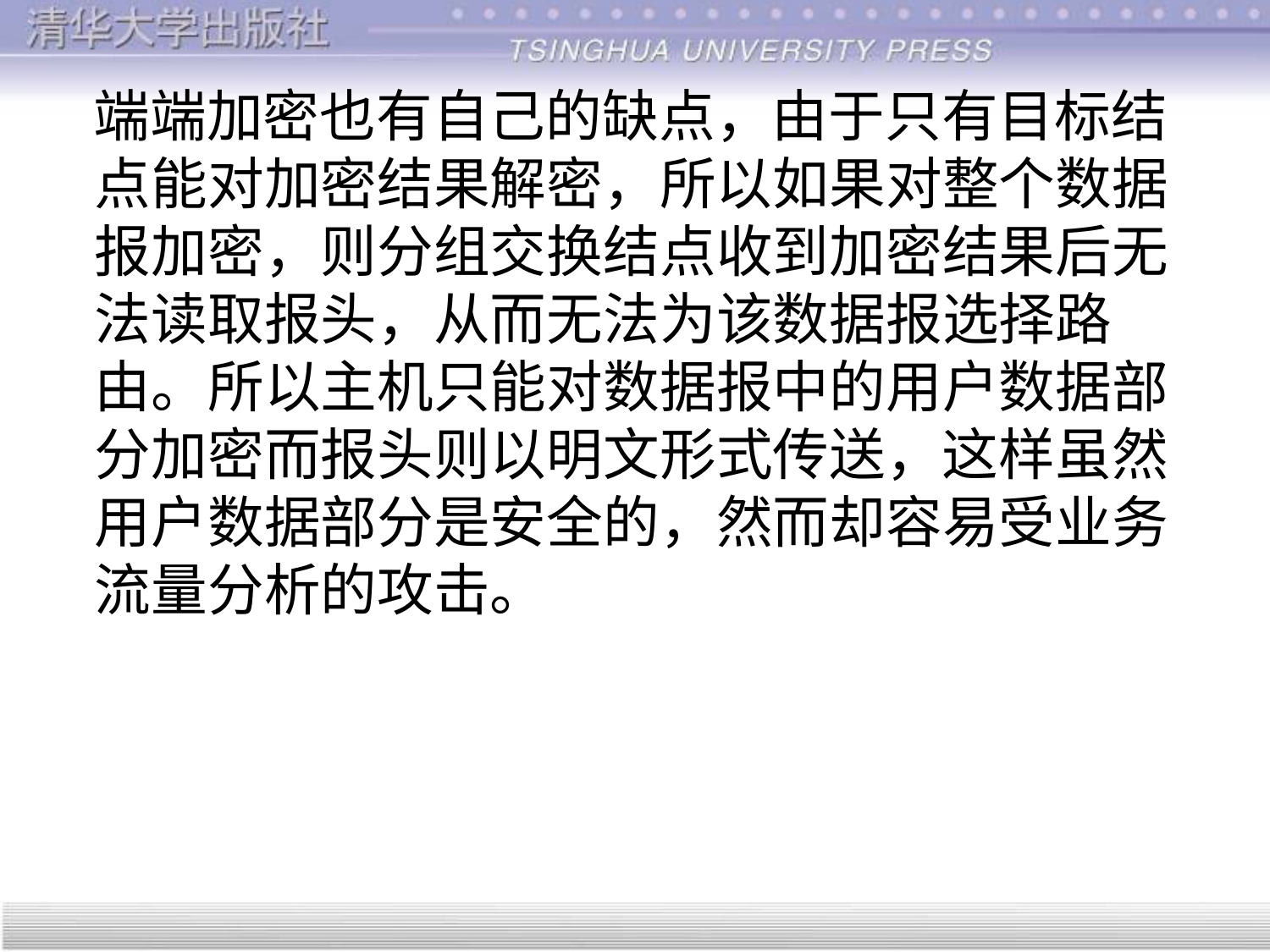

端端加密也有自己的缺点，由于只有目标结点能对加密结果解密，所以如果对整个数据报加密，则分组交换结点收到加密结果后无法读取报头，从而无法为该数据报选择路由。所以主机只能对数据报中的用户数据部分加密而报头则以明文形式传送，这样虽然用户数据部分是安全的，然而却容易受业务流量分析的攻击。